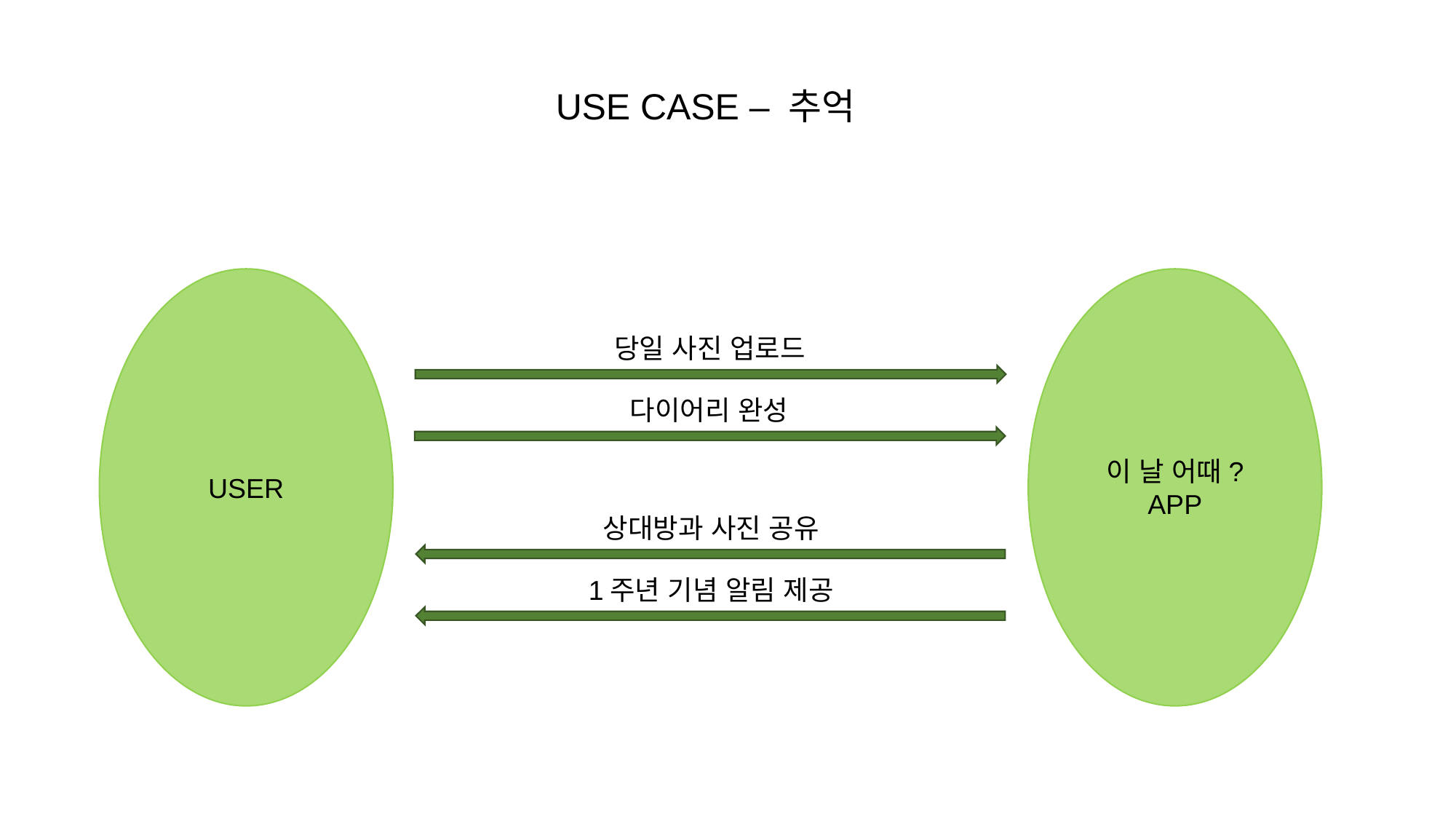

USE CASE – 추억
USER
이 날 어때?
APP
당일 사진 업로드

다이어리 완성

상대방과 사진 공유

1주년 기념 알림 제공